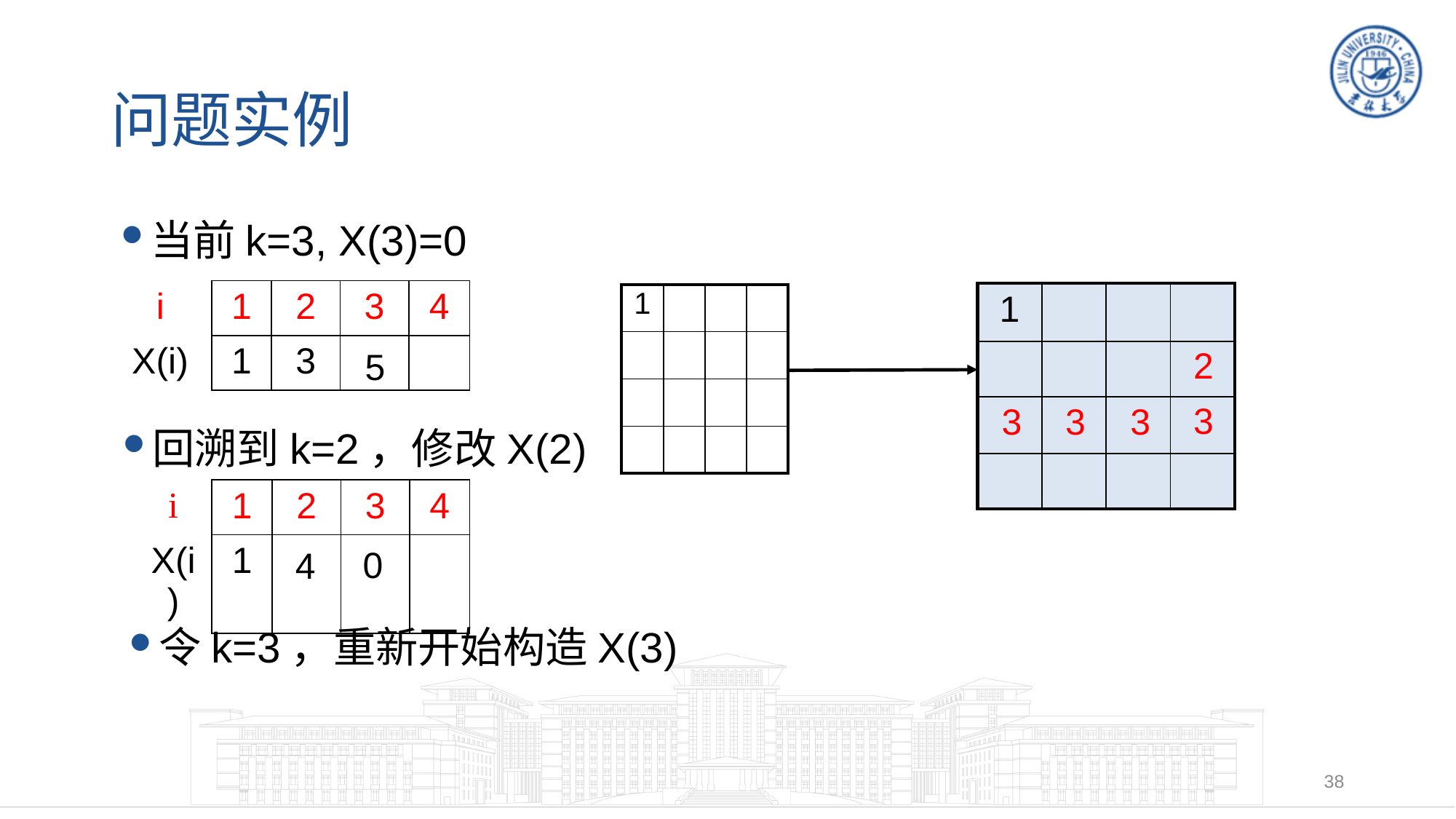

# 问题实例
当前k=3, X(3)=0

| i | 1 | 2 | 3 | 4 |
| --- | --- | --- | --- | --- |
| X(i) | 1 | 3 | 0 |  |
| 1 |  |  |  |
| --- | --- | --- | --- |
|  |  | 2 |  |
|  |  |  |  |
|  |  |  |  |
| 1 |  |  |  |
| --- | --- | --- | --- |
|  |  |  |  |
|  |  |  |  |
|  |  |  |  |
2
1
2
3
4
5

3
3
3
3
回溯到k=2，修改X(2)
| i | 1 | 2 | 3 | 4 |
| --- | --- | --- | --- | --- |
| X(i) | 1 | 3 | 5 |  |
0
4
令k=3，重新开始构造X(3)
38